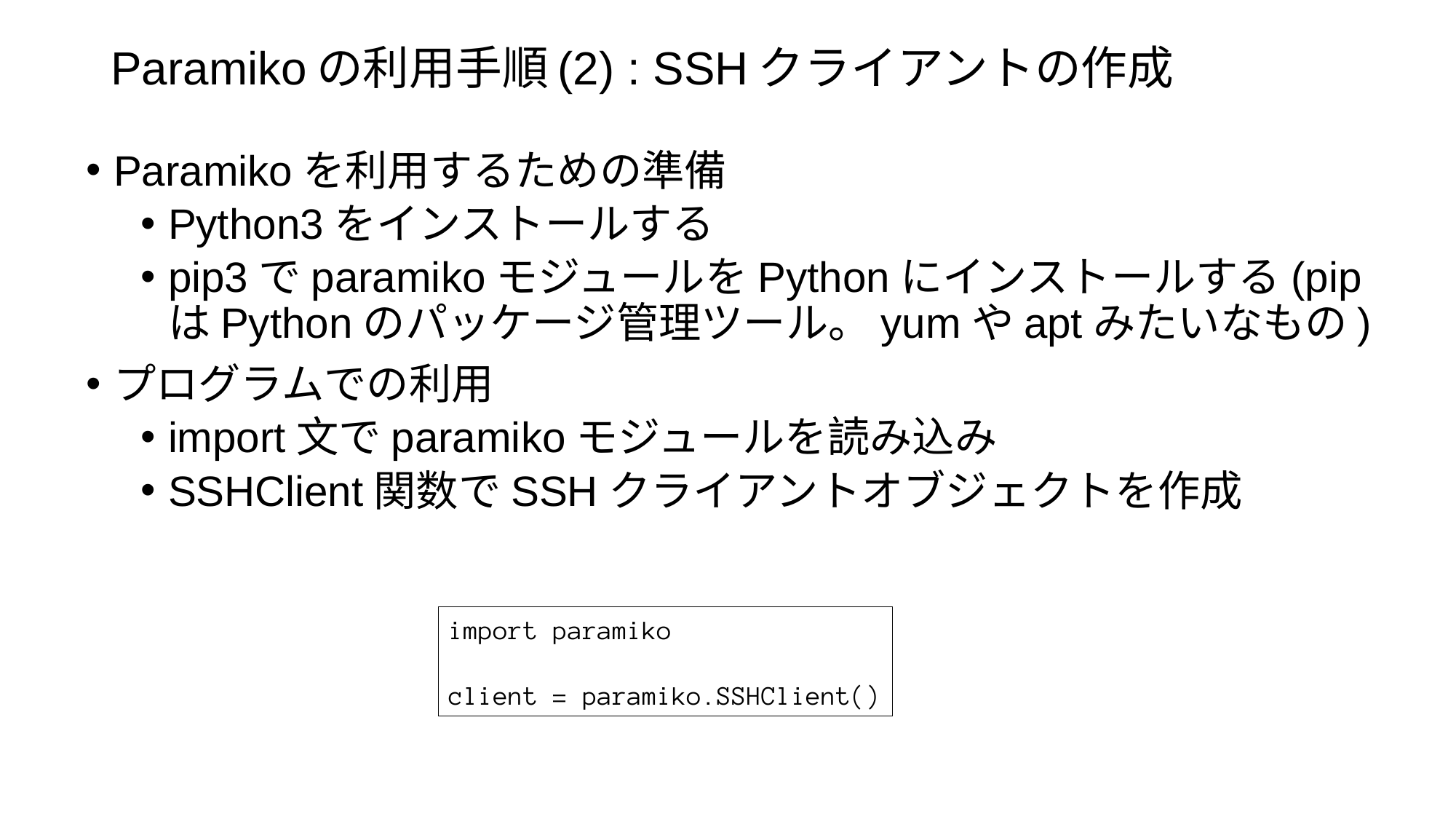

# Paramikoの利用手順(2) : SSHクライアントの作成
Paramikoを利用するための準備
Python3をインストールする
pip3でparamikoモジュールをPythonにインストールする(pipはPythonのパッケージ管理ツール。yumやaptみたいなもの)
プログラムでの利用
import文でparamikoモジュールを読み込み
SSHClient関数でSSHクライアントオブジェクトを作成
import paramiko

client = paramiko.SSHClient()